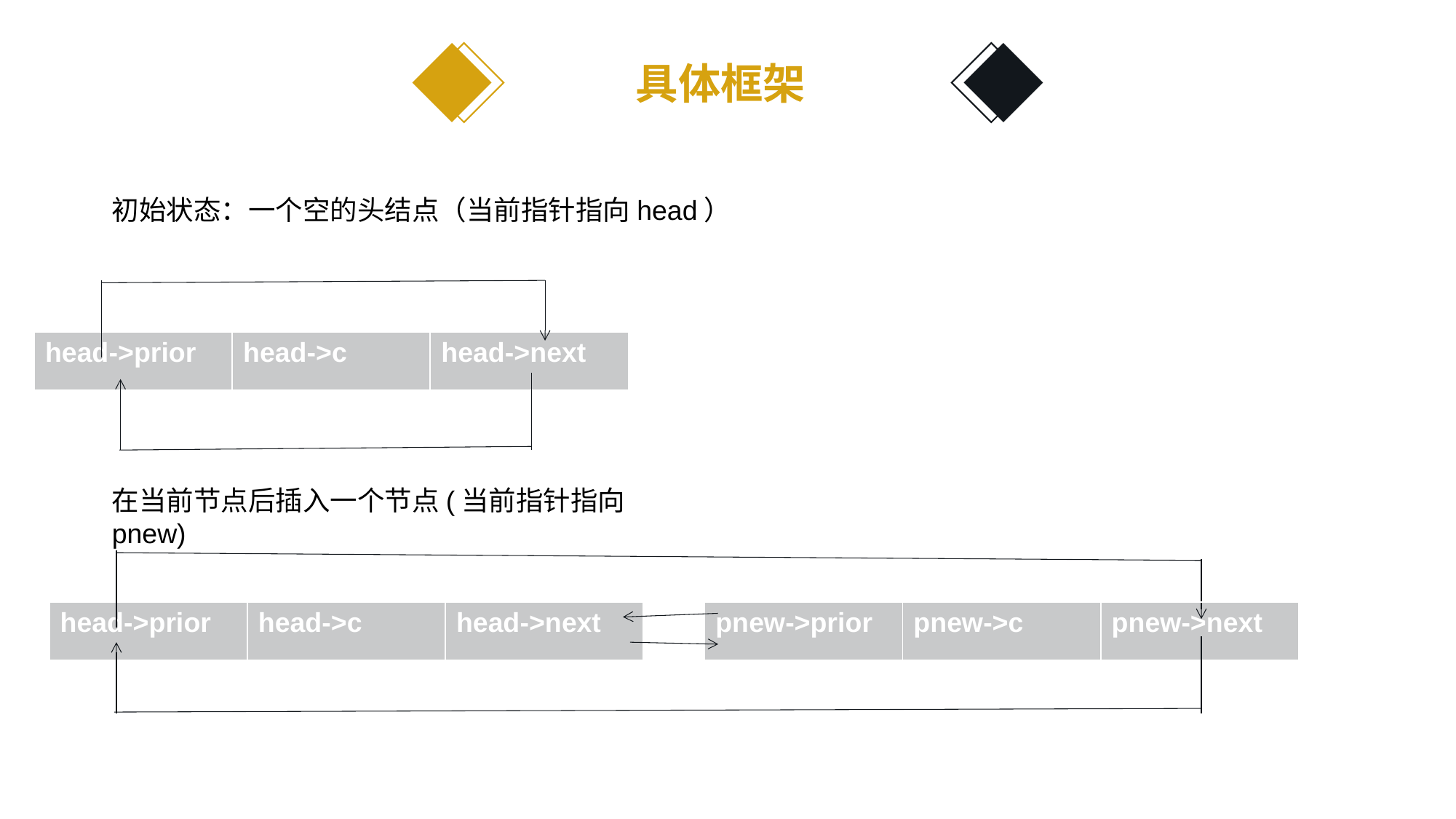

具体框架
初始状态：一个空的头结点（当前指针指向head）
| head->prior | head->c | head->next |
| --- | --- | --- |
在当前节点后插入一个节点(当前指针指向pnew)
| head->prior | head->c | head->next |
| --- | --- | --- |
| pnew->prior | pnew->c | pnew->next |
| --- | --- | --- |